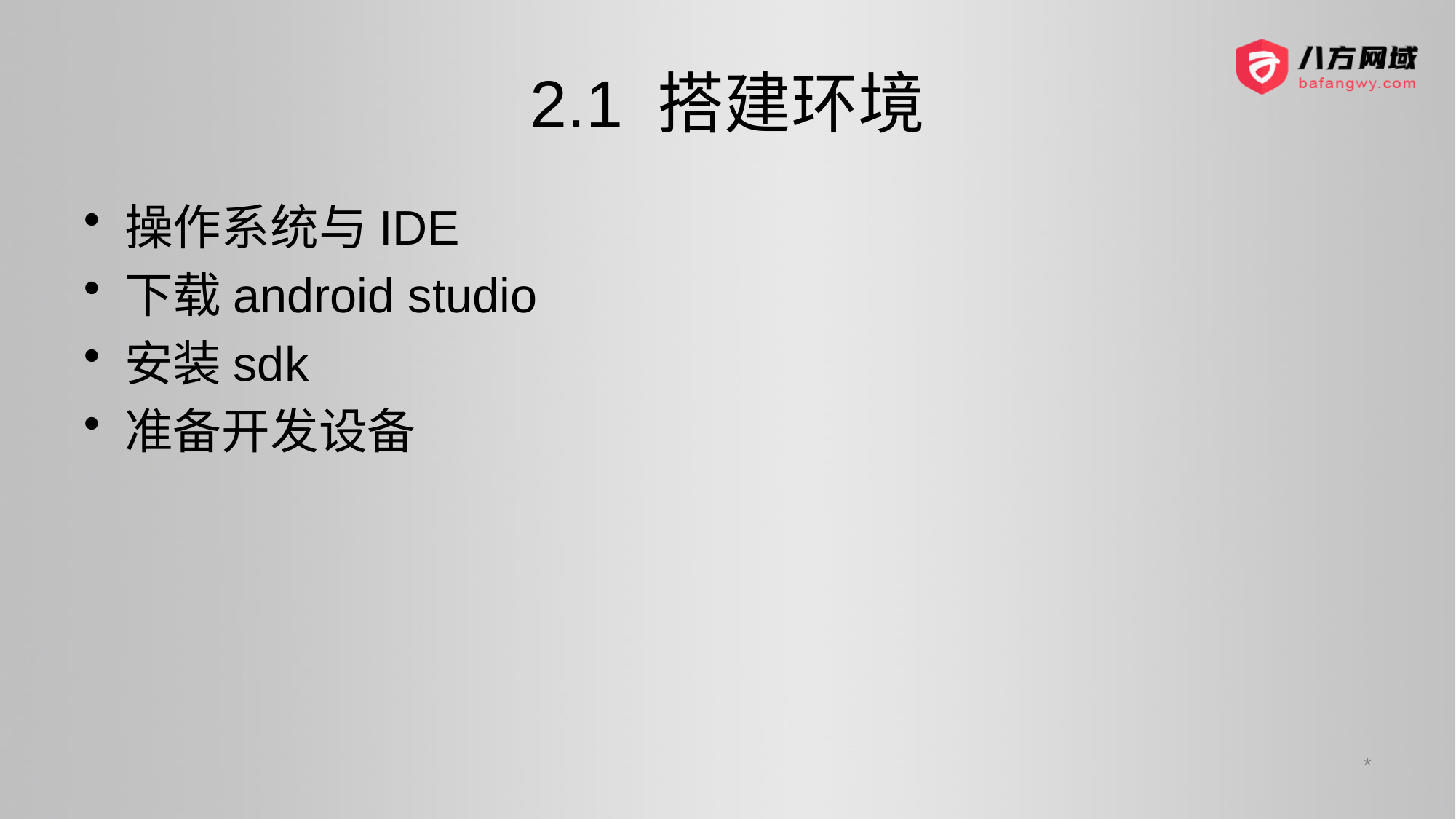

# 2.1 搭建环境
操作系统与IDE
下载android studio
安装sdk
准备开发设备
*